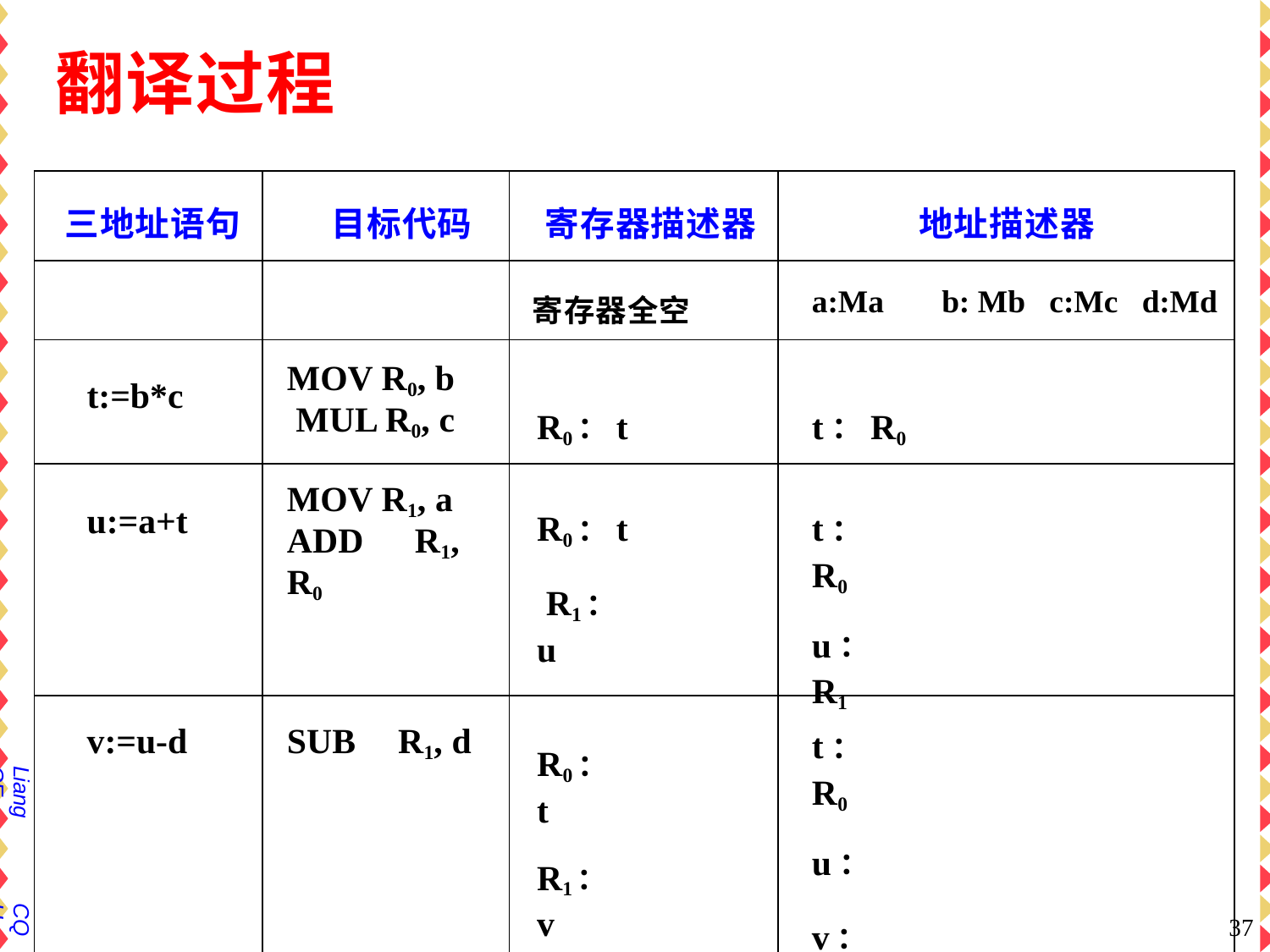

# 翻译过程
| 三地址语句 | 目标代码 | 寄存器描述器 | 地址描述器 |
| --- | --- | --- | --- |
|  |  | 寄存器全空 | a:Ma b: Mb c:Mc d:Md |
| t:=b\*c | MOV R0, b MUL R0, c | R0：t | t：R0 |
| u:=a+t | MOV R1, a ADD R1, R0 | R0：t R1：u | t：R0 u：R1 |
| v:=u-d | SUB R1, d | R0：t R1：v | t：R0 u： v：R1 |
| x:=v |  | R1：v, x | x：R1 |
|  | MOV Mx, R1 |  | x：R1，Mx |
Liang GE
CQU
37